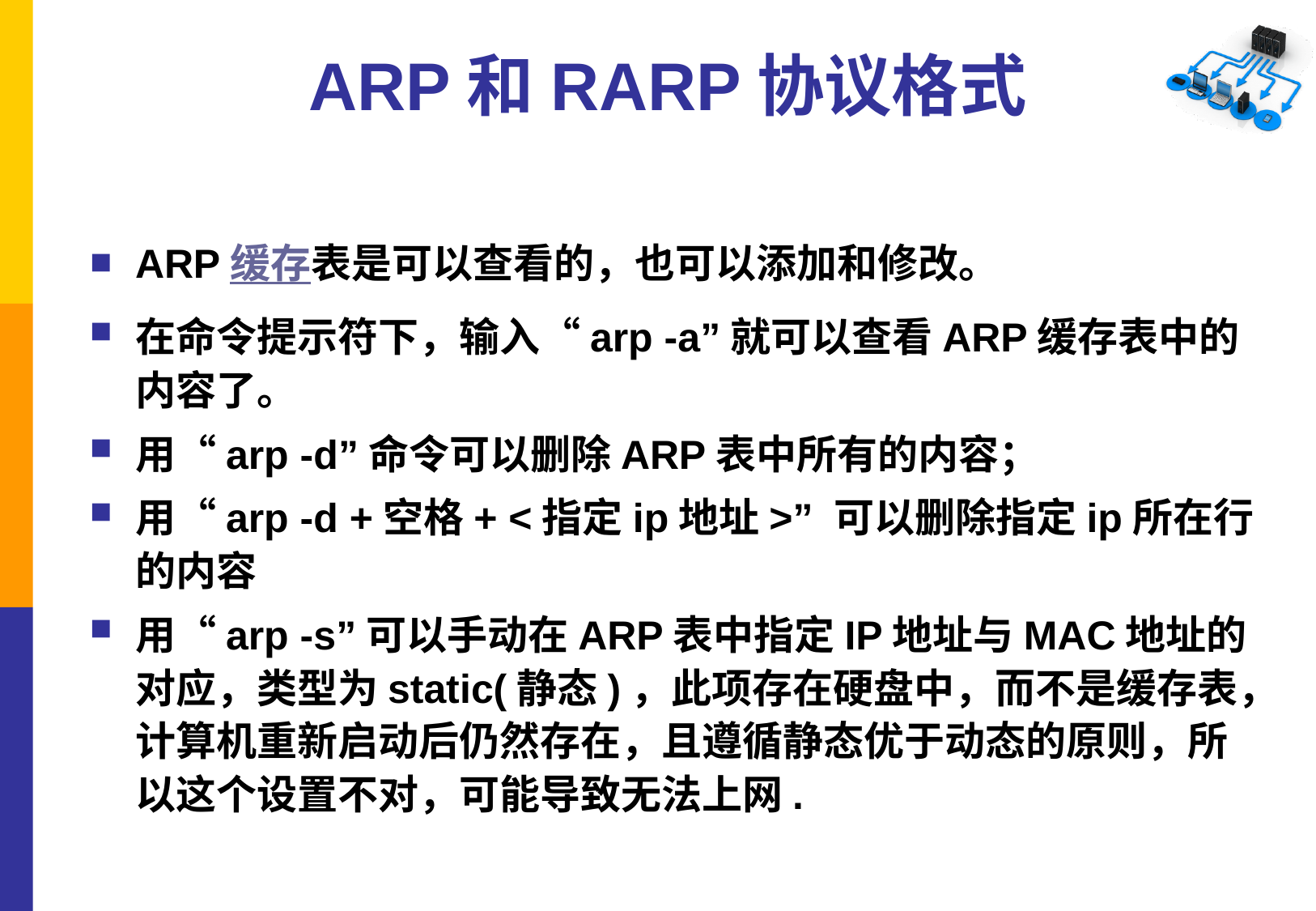

ARP和RARP协议格式
ARP缓存表是可以查看的，也可以添加和修改。
在命令提示符下，输入“arp -a”就可以查看ARP缓存表中的内容了。
用“arp -d”命令可以删除ARP表中所有的内容；
用“arp -d +空格+ <指定ip地址>” 可以删除指定ip所在行的内容
用“arp -s”可以手动在ARP表中指定IP地址与MAC地址的对应，类型为static(静态)，此项存在硬盘中，而不是缓存表，计算机重新启动后仍然存在，且遵循静态优于动态的原则，所以这个设置不对，可能导致无法上网.